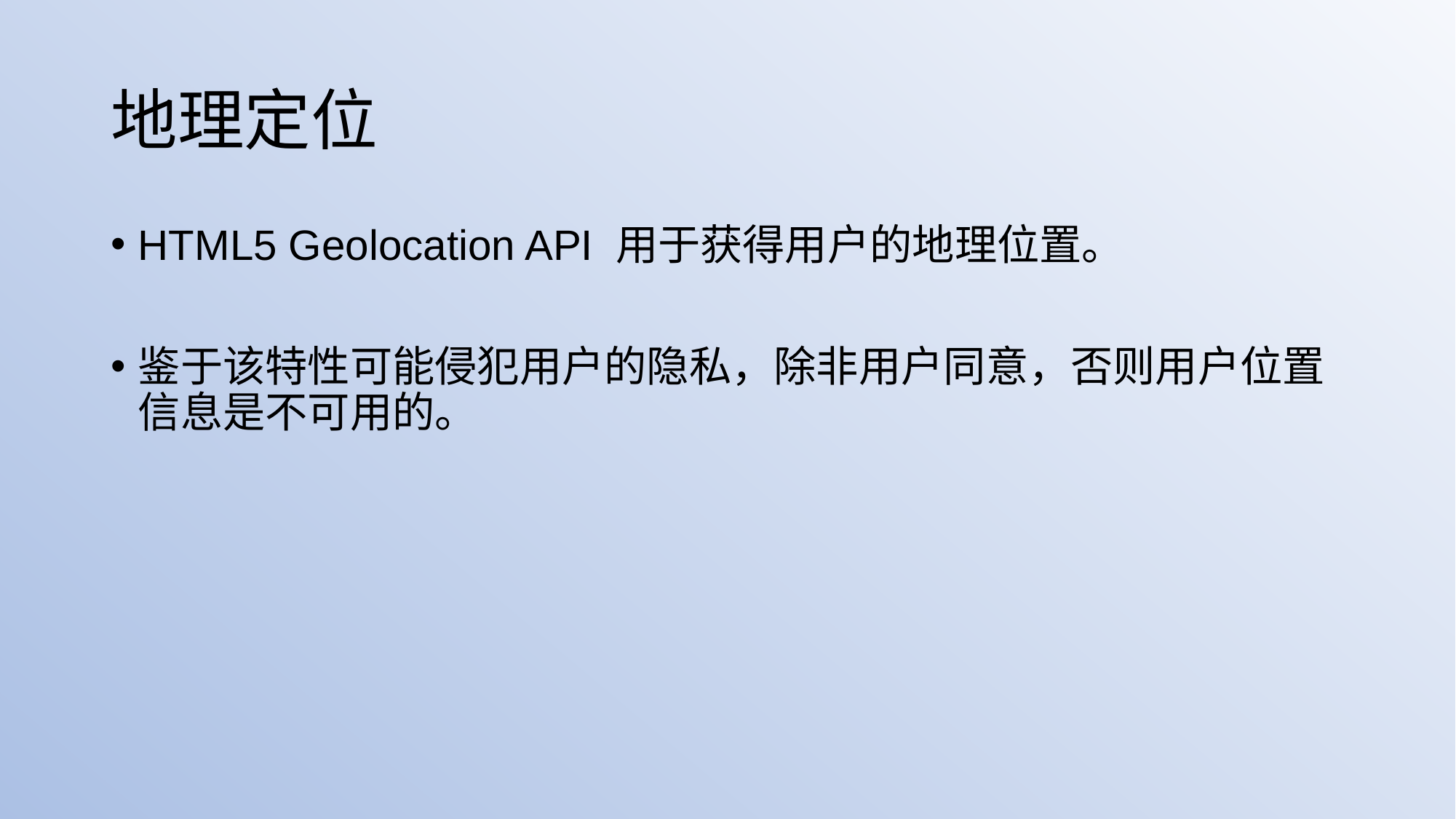

# 地理定位
HTML5 Geolocation API 用于获得用户的地理位置。

鉴于该特性可能侵犯用户的隐私，除非用户同意，否则用户位置信息是不可用的。